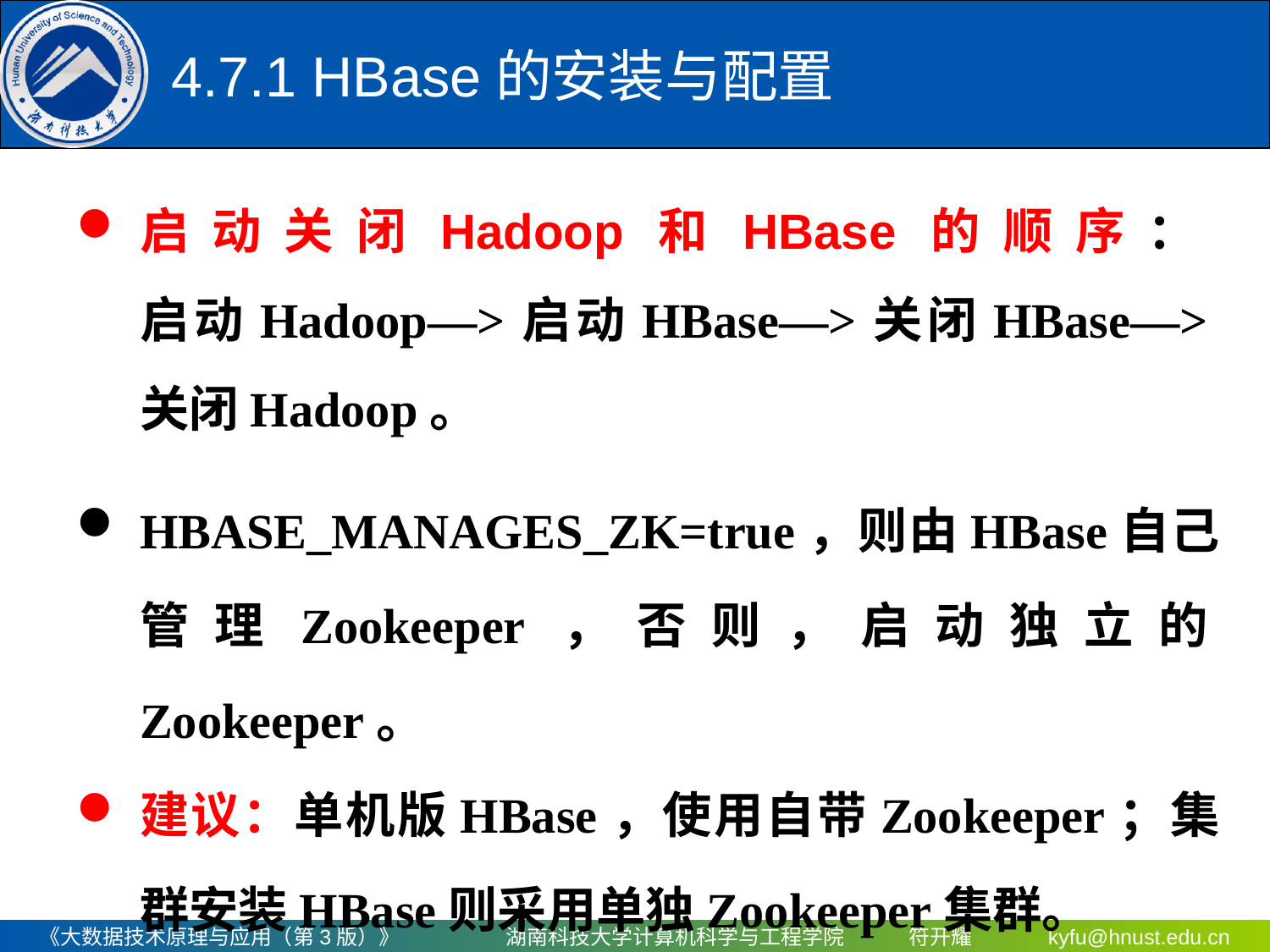

# 4.7.1 HBase的安装与配置
启动关闭Hadoop和HBase的顺序：
启动Hadoop—>启动HBase—>关闭HBase—>关闭Hadoop。
HBASE_MANAGES_ZK=true，则由HBase自己管理Zookeeper，否则，启动独立的Zookeeper。
建议：单机版HBase，使用自带Zookeeper；集群安装HBase则采用单独Zookeeper集群。